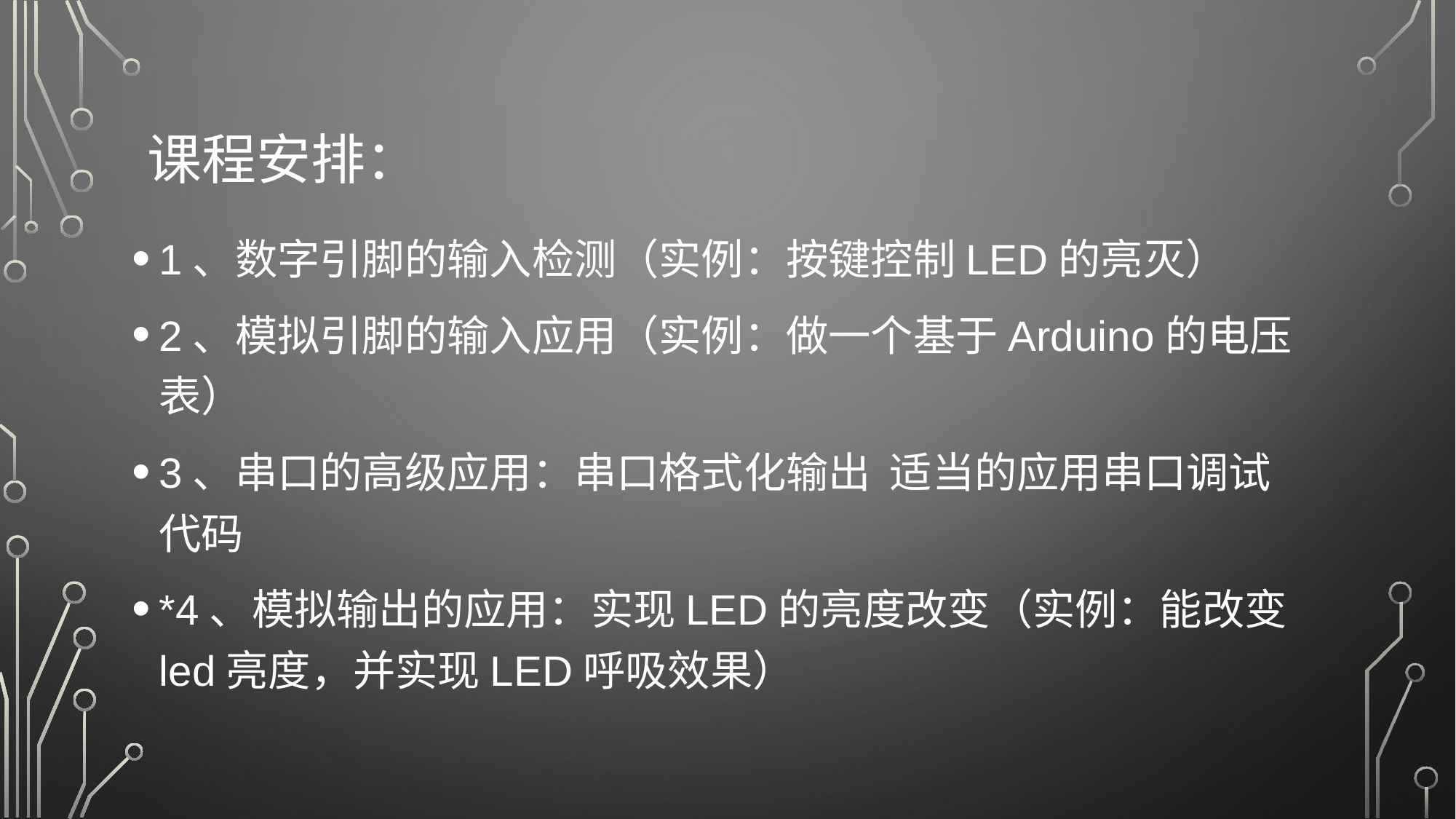

# 课程安排：
1、数字引脚的输入检测（实例：按键控制LED的亮灭）
2、模拟引脚的输入应用（实例：做一个基于Arduino的电压表）
3、串口的高级应用：串口格式化输出  适当的应用串口调试代码
*4、模拟输出的应用：实现LED的亮度改变（实例：能改变led亮度，并实现LED呼吸效果）